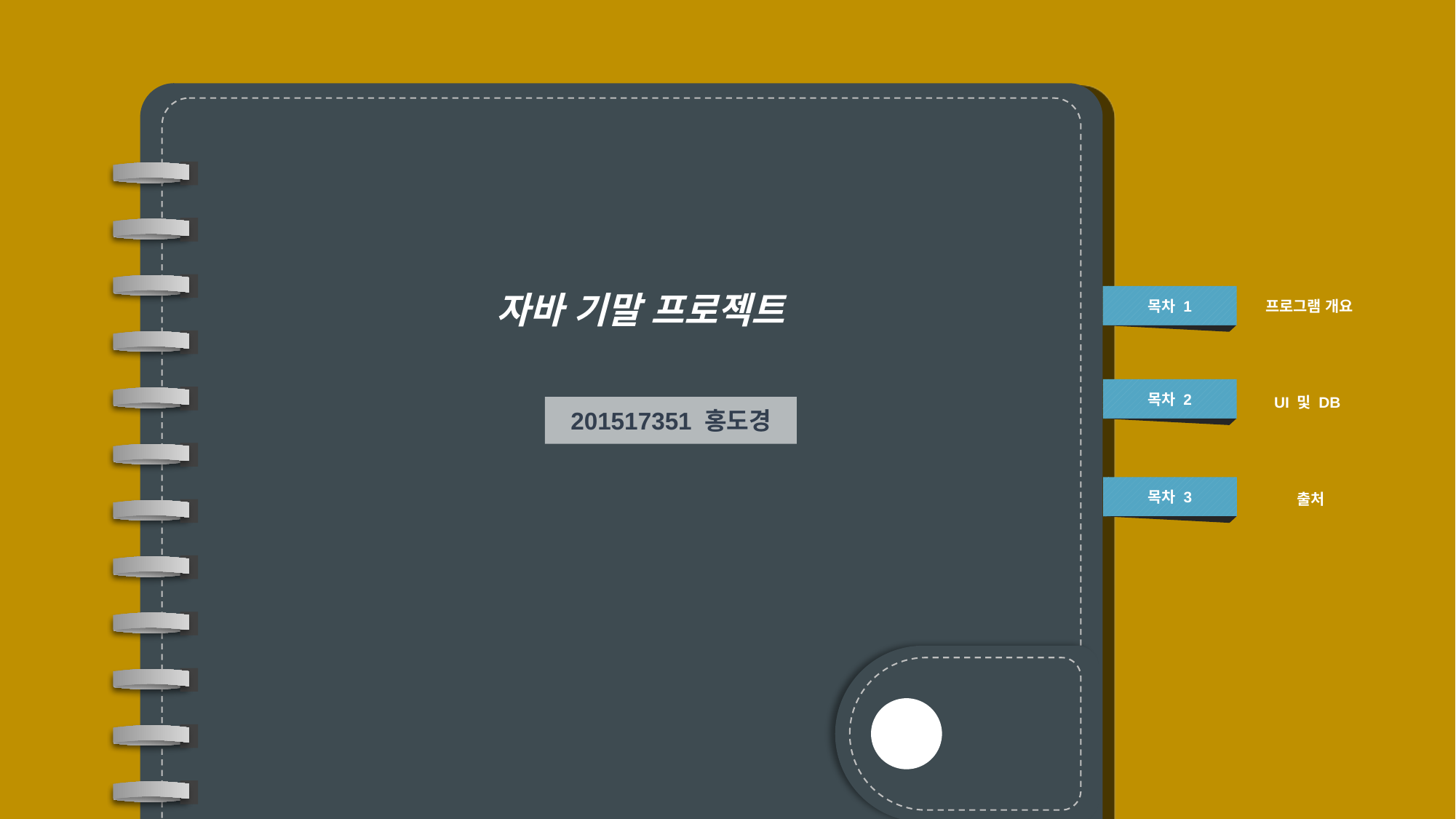

자바 기말 프로젝트
목차 1

프로그램 개요
목차 2

UI 및 DB
201517351 홍도경
목차 3

출처